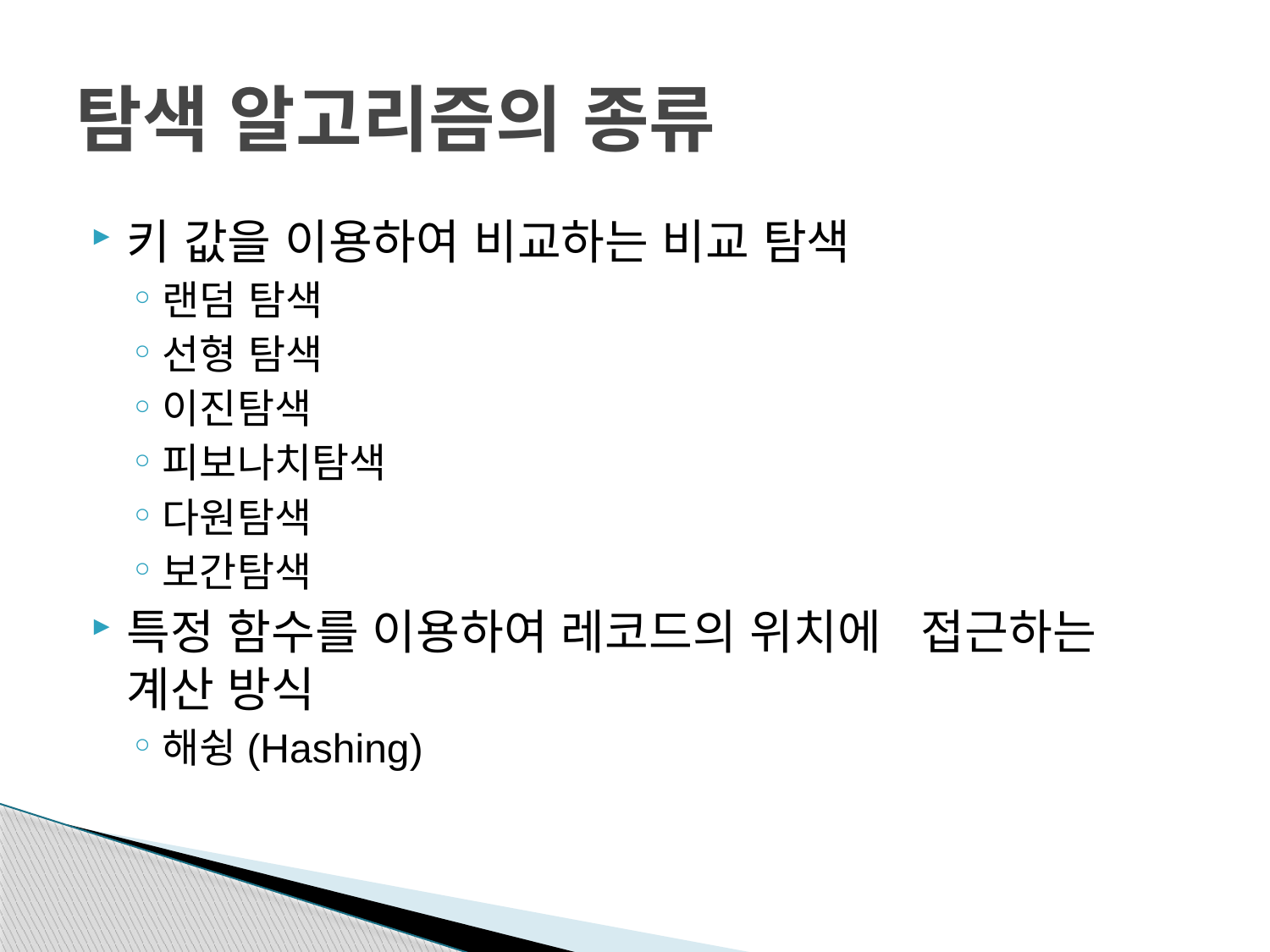

# 탐색 알고리즘의 종류
키 값을 이용하여 비교하는 비교 탐색
랜덤 탐색
선형 탐색
이진탐색
피보나치탐색
다원탐색
보간탐색
특정 함수를 이용하여 레코드의 위치에   접근하는 계산 방식
해슁(Hashing)